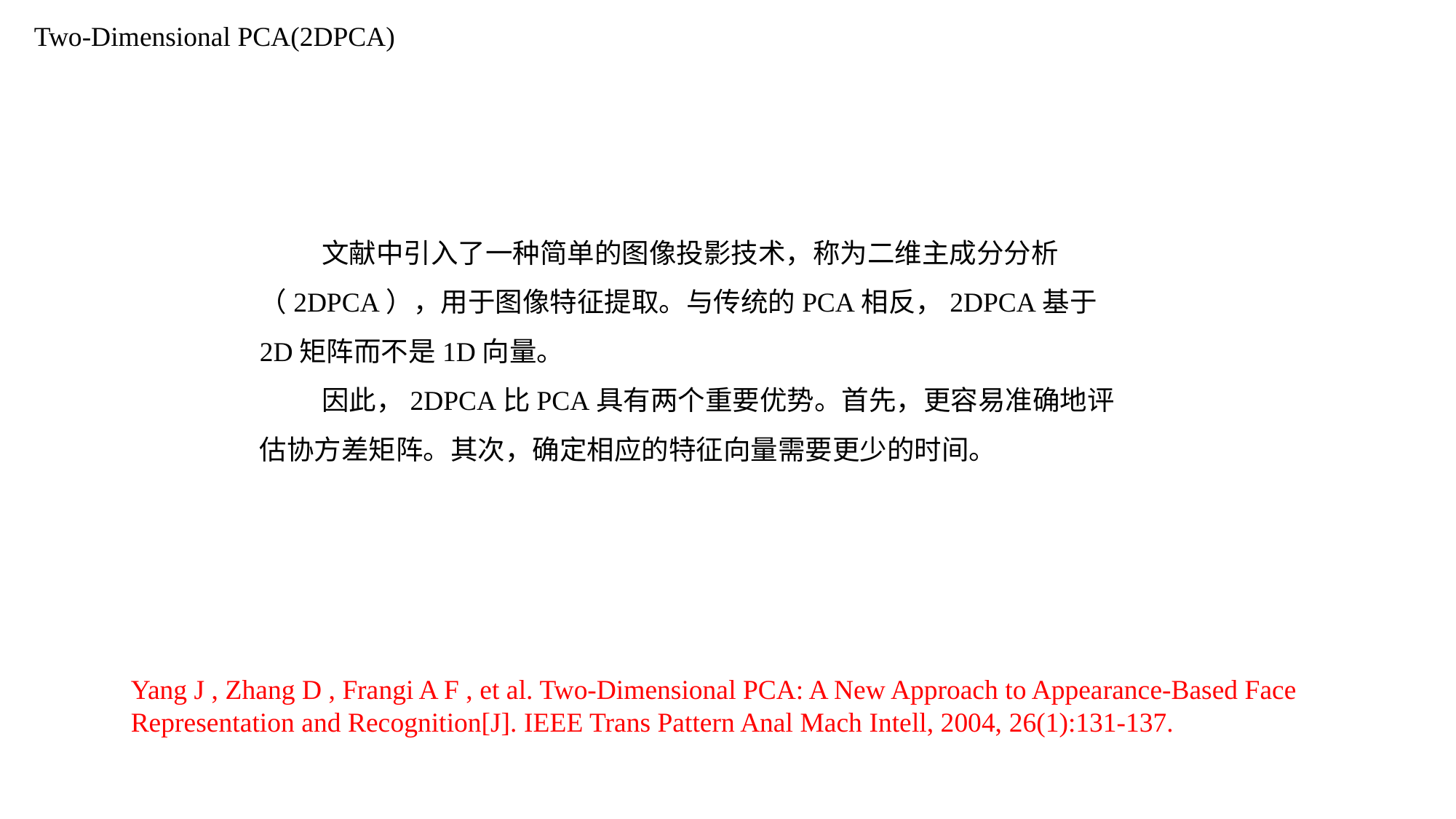

Two-Dimensional PCA(2DPCA)
         文献中引入了一种简单的图像投影技术，称为二维主成分分析（2DPCA），用于图像特征提取。与传统的PCA相反，2DPCA基于2D矩阵而不是1D向量。
         因此，2DPCA比PCA具有两个重要优势。首先，更容易准确地评估协方差矩阵。其次，确定相应的特征向量需要更少的时间。
Yang J , Zhang D , Frangi A F , et al. Two-Dimensional PCA: A New Approach to Appearance-Based Face Representation and Recognition[J]. IEEE Trans Pattern Anal Mach Intell, 2004, 26(1):131-137.